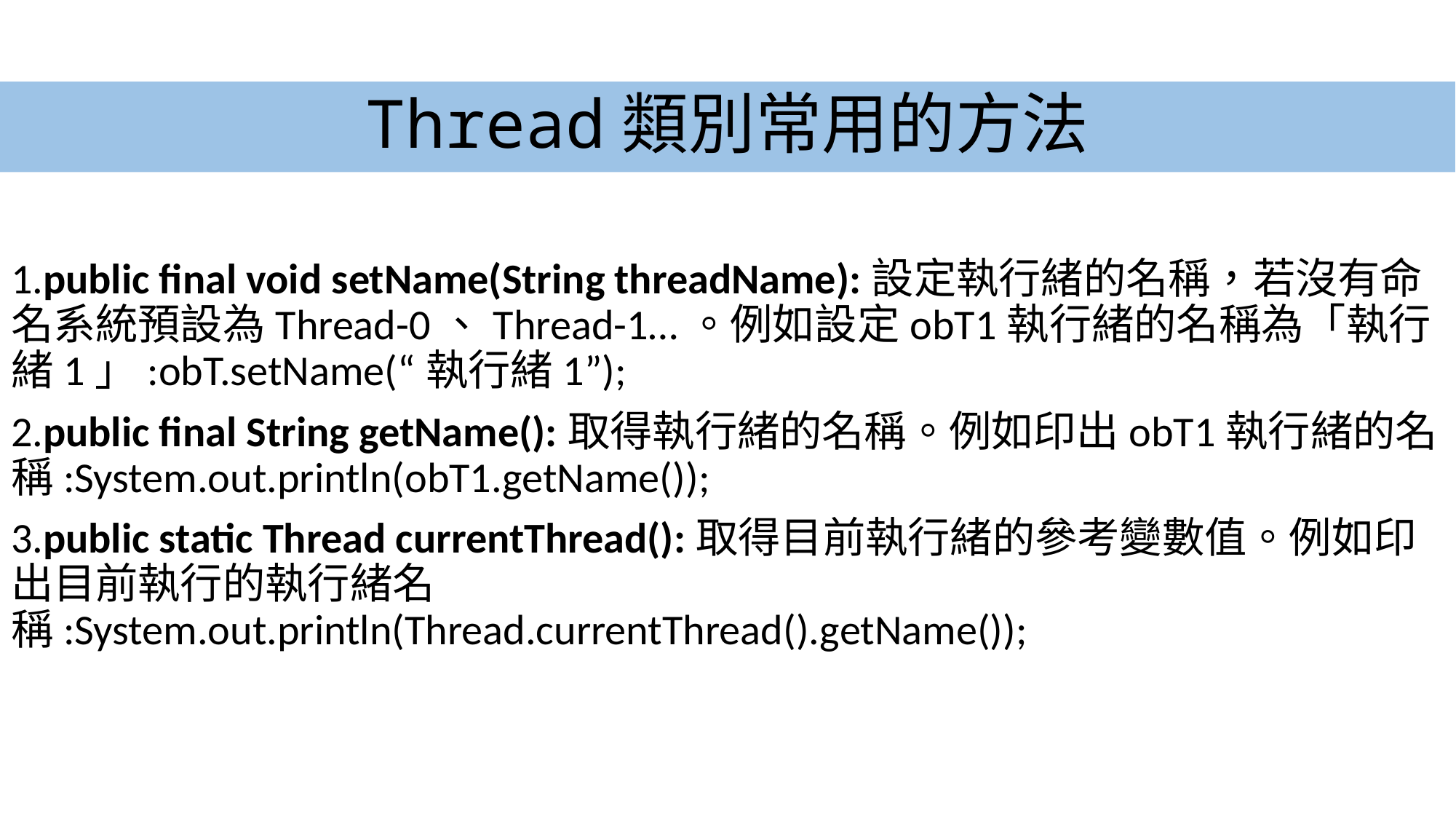

# Thread類別常用的方法
1.public final void setName(String threadName):設定執行緒的名稱，若沒有命名系統預設為Thread-0、Thread-1…。例如設定obT1執行緒的名稱為「執行緒1」:obT.setName(“執行緒1”);
2.public final String getName():取得執行緒的名稱。例如印出obT1執行緒的名稱:System.out.println(obT1.getName());
3.public static Thread currentThread():取得目前執行緒的參考變數值。例如印出目前執行的執行緒名稱:System.out.println(Thread.currentThread().getName());